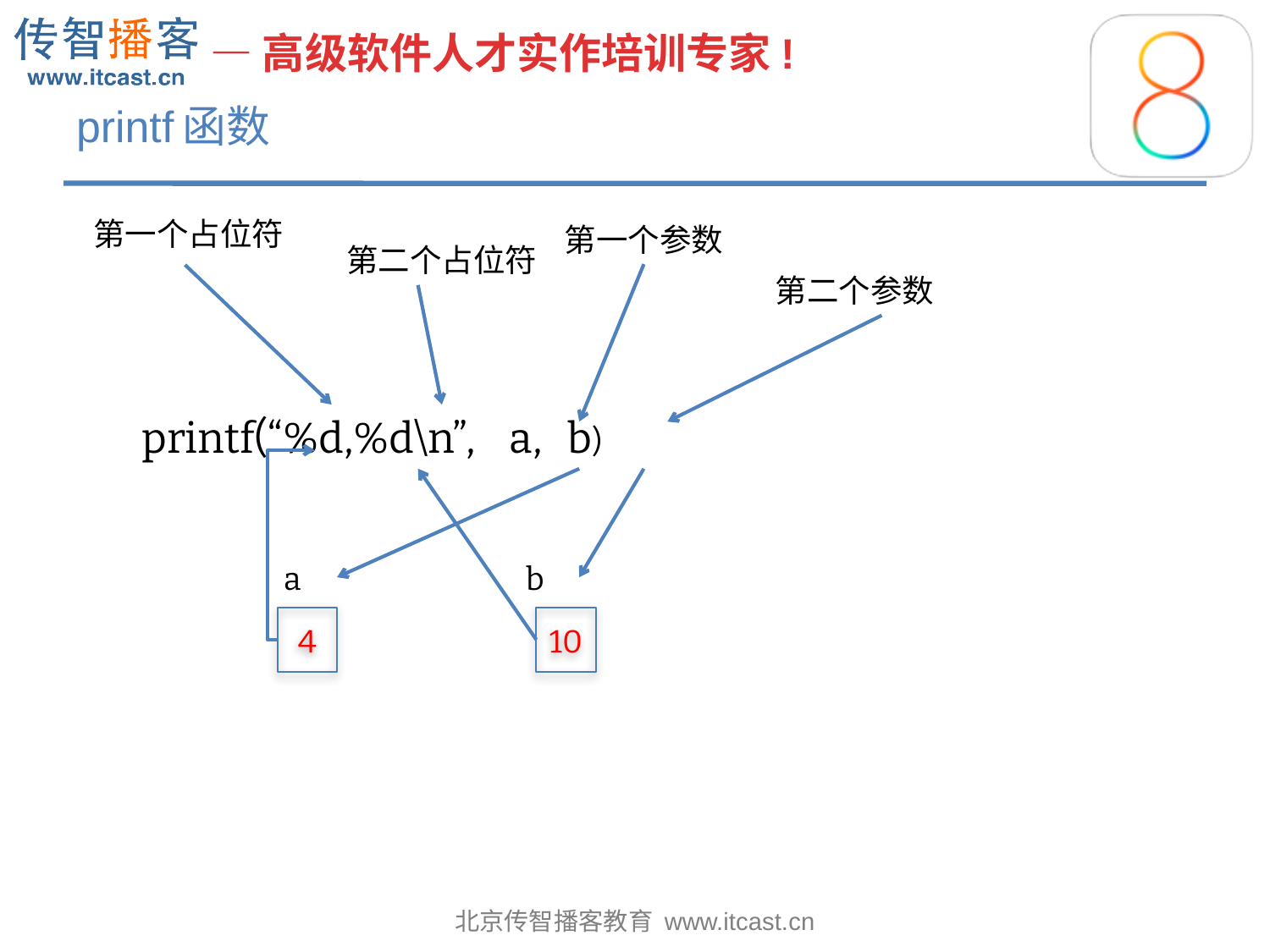

# printf函数
第一个占位符
第一个参数
第二个占位符
第二个参数
printf(“%d,%d\n”,    a,   b)
  a
4
  b
10